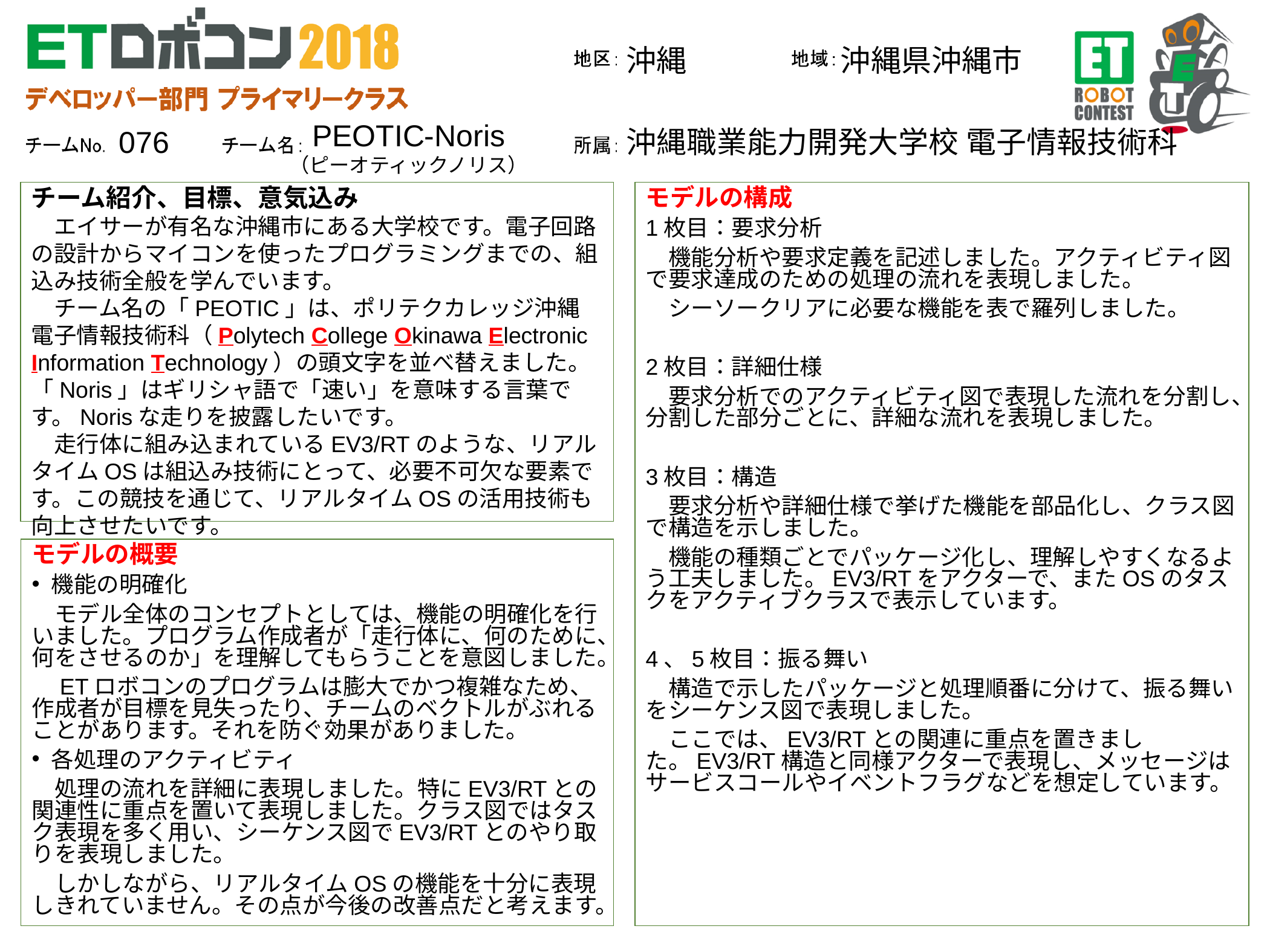

沖縄
沖縄県沖縄市
076
PEOTIC-Noris
（ピーオティックノリス）
沖縄職業能力開発大学校 電子情報技術科
チーム紹介、目標、意気込み
　エイサーが有名な沖縄市にある大学校です。電子回路の設計からマイコンを使ったプログラミングまでの、組込み技術全般を学んでいます。
　チーム名の「PEOTIC」は、ポリテクカレッジ沖縄 電子情報技術科（Polytech College Okinawa Electronic Information Technology）の頭文字を並べ替えました。「Noris」はギリシャ語で「速い」を意味する言葉です。Norisな走りを披露したいです。
　走行体に組み込まれているEV3/RTのような、リアルタイムOSは組込み技術にとって、必要不可欠な要素です。この競技を通じて、リアルタイムOSの活用技術も向上させたいです。
モデルの構成
1枚目：要求分析
　機能分析や要求定義を記述しました。アクティビティ図で要求達成のための処理の流れを表現しました。
　シーソークリアに必要な機能を表で羅列しました。

2枚目：詳細仕様
　要求分析でのアクティビティ図で表現した流れを分割し、分割した部分ごとに、詳細な流れを表現しました。

3枚目：構造
　要求分析や詳細仕様で挙げた機能を部品化し、クラス図で構造を示しました。
　機能の種類ごとでパッケージ化し、理解しやすくなるよう工夫しました。EV3/RTをアクターで、またOSのタスクをアクティブクラスで表示しています。

4、5枚目：振る舞い
　構造で示したパッケージと処理順番に分けて、振る舞いをシーケンス図で表現しました。
　ここでは、EV3/RTとの関連に重点を置きました。EV3/RT構造と同様アクターで表現し、メッセージはサービスコールやイベントフラグなどを想定しています。

モデルの概要
機能の明確化
　モデル全体のコンセプトとしては、機能の明確化を行いました。プログラム作成者が「走行体に、何のために、何をさせるのか」を理解してもらうことを意図しました。
　ETロボコンのプログラムは膨大でかつ複雑なため、作成者が目標を見失ったり、チームのベクトルがぶれることがあります。それを防ぐ効果がありました。
各処理のアクティビティ
　処理の流れを詳細に表現しました。特にEV3/RTとの関連性に重点を置いて表現しました。クラス図ではタスク表現を多く用い、シーケンス図でEV3/RTとのやり取りを表現しました。
　しかしながら、リアルタイムOSの機能を十分に表現しきれていません。その点が今後の改善点だと考えます。